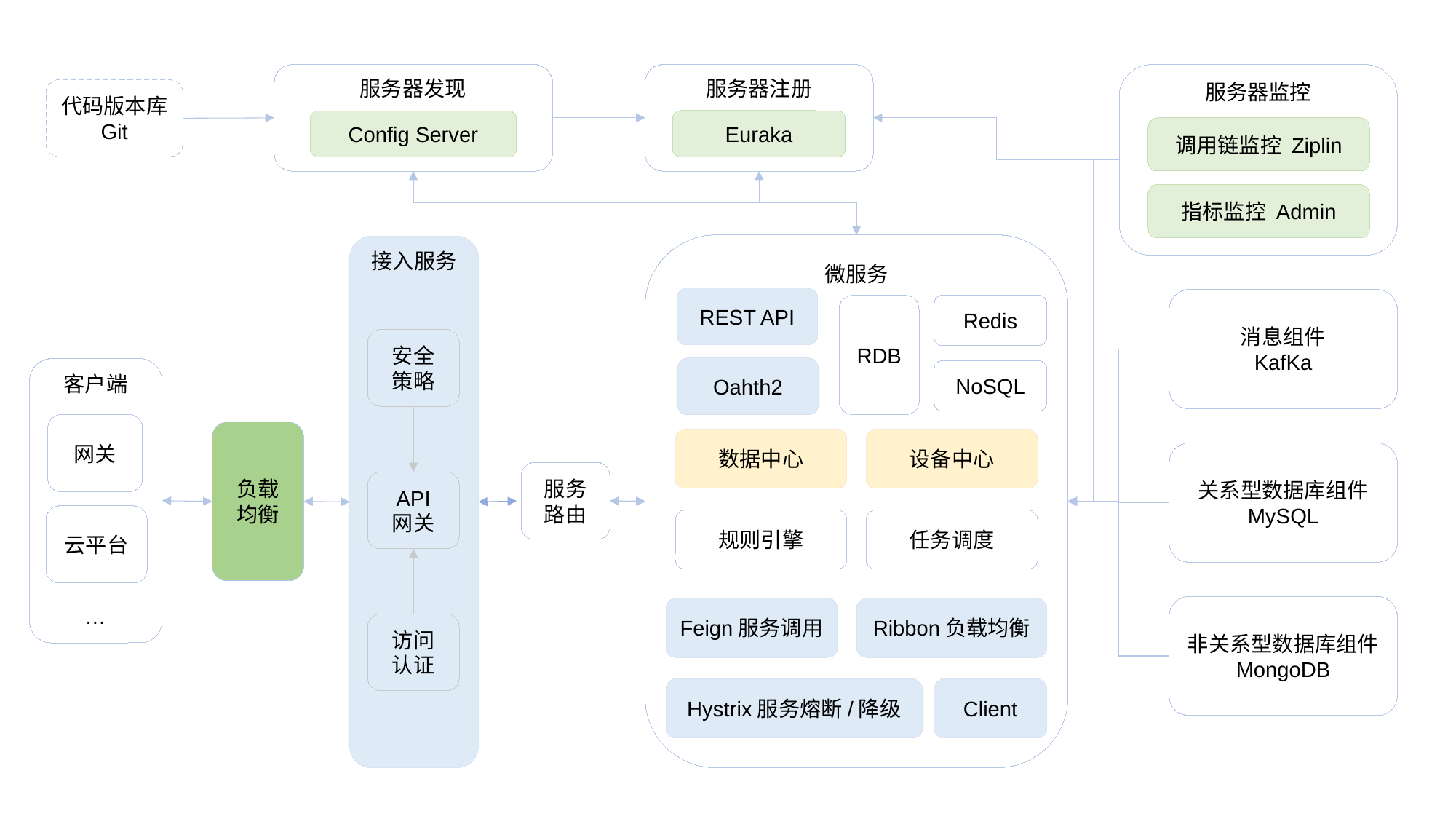

服务器发现
服务器注册
服务器监控
代码版本库
Git
Config Server
Euraka
调用链监控 Ziplin
指标监控 Admin
微服务
接入服务
REST API
消息组件
KafKa
Redis
RDB
安全策略
Oahth2
客户端
NoSQL
网关
负载均衡
数据中心
设备中心
关系型数据库组件
MySQL
服务路由
API
网关
云平台
规则引擎
任务调度
…
非关系型数据库组件
MongoDB
Feign服务调用
Ribbon负载均衡
访问认证
Hystrix服务熔断/降级
Client